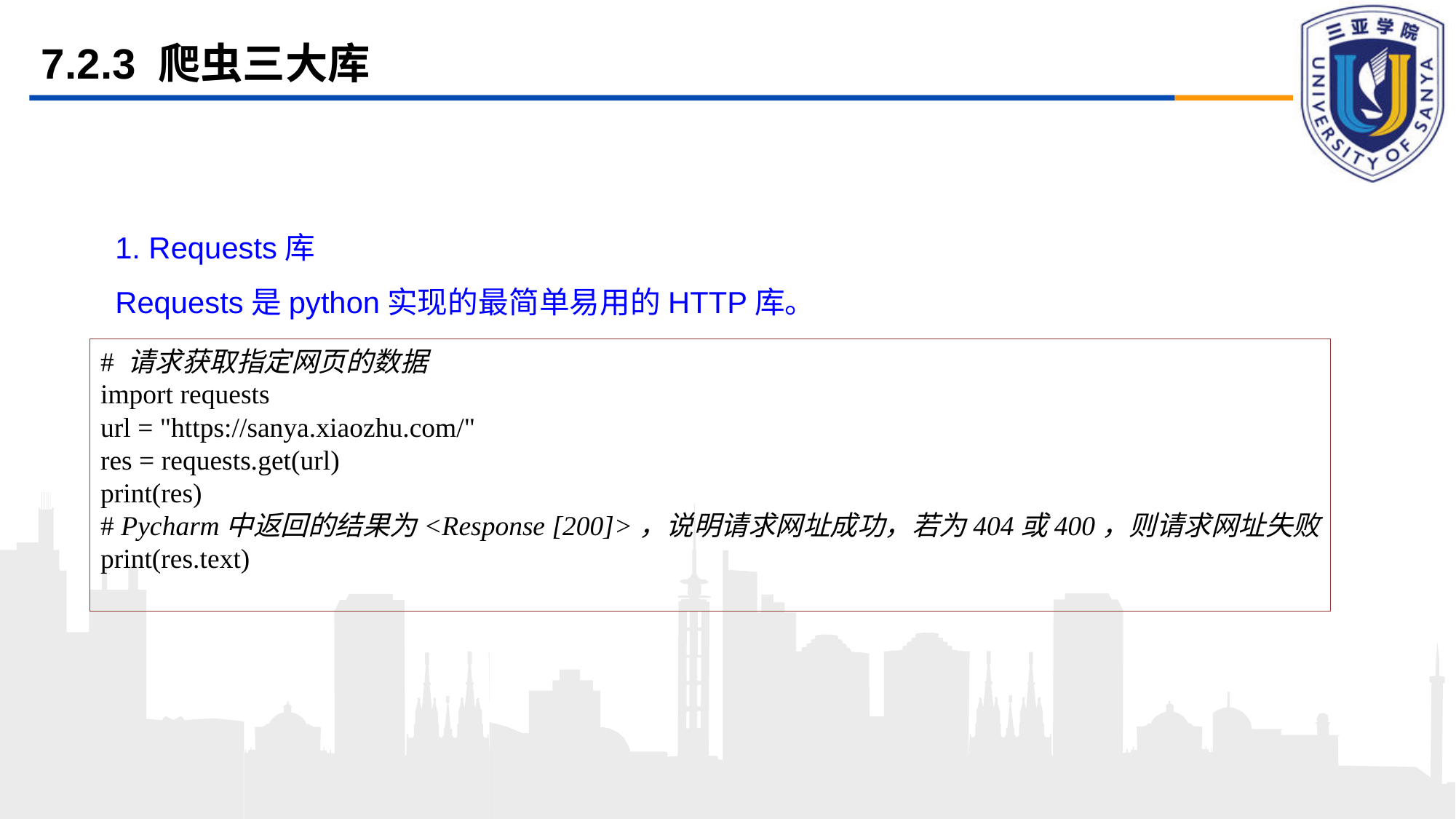

# 7.2.3 爬虫三大库
1. Requests库
Requests是python实现的最简单易用的HTTP库。
# 请求获取指定网页的数据 import requests url = "https://sanya.xiaozhu.com/" res = requests.get(url) print(res) # Pycharm中返回的结果为<Response [200]>，说明请求网址成功，若为404或400，则请求网址失败 print(res.text)